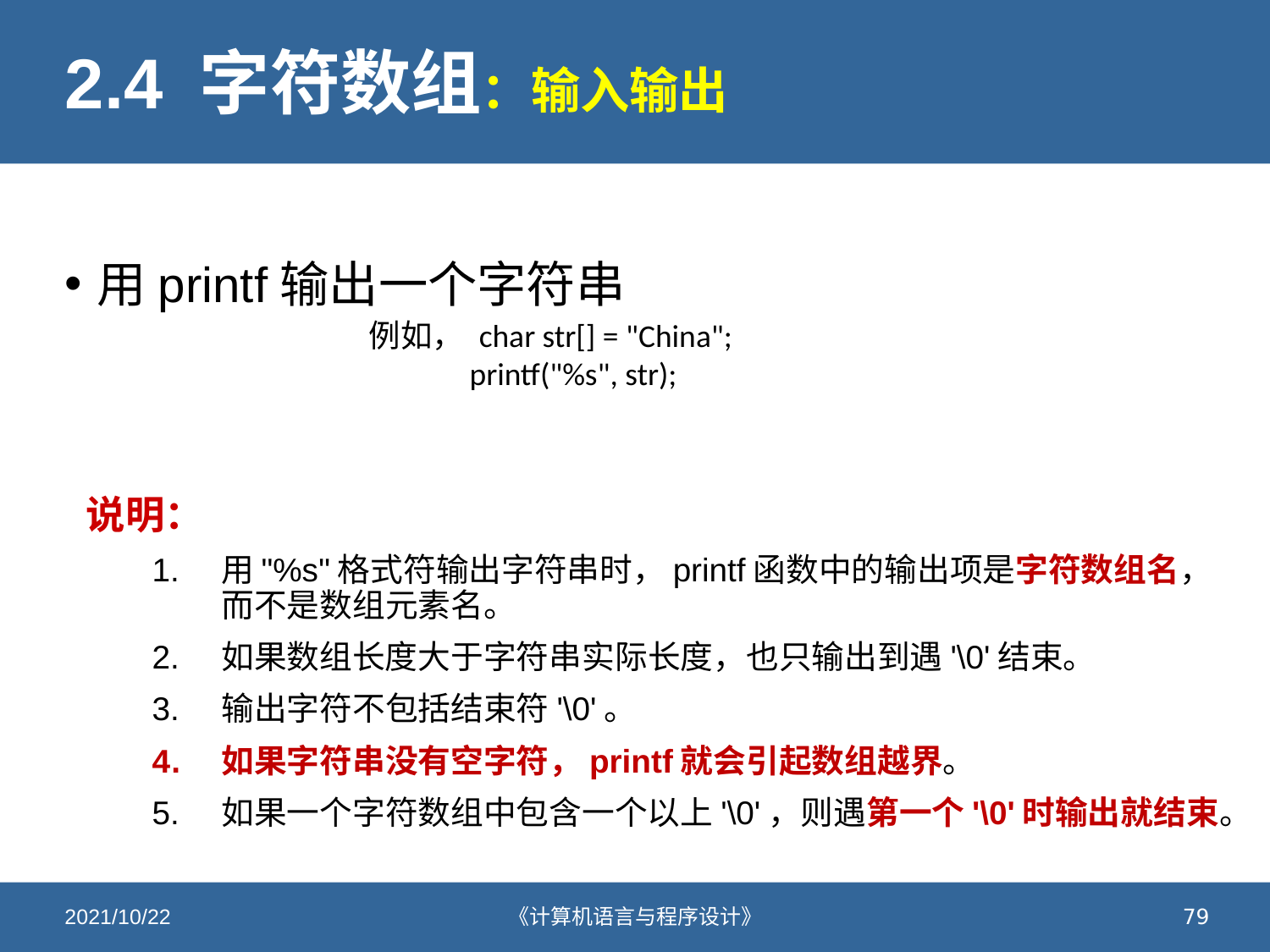

# 2.4 字符数组：输入输出
用printf输出一个字符串
例如， char str[] = "China";
printf("%s", str);
说明：
用"%s"格式符输出字符串时，printf函数中的输出项是字符数组名，而不是数组元素名。
如果数组长度大于字符串实际长度，也只输出到遇'\0'结束。
输出字符不包括结束符'\0'。
如果字符串没有空字符，printf就会引起数组越界。
如果一个字符数组中包含一个以上'\0'，则遇第一个'\0'时输出就结束。
2021/10/22
《计算机语言与程序设计》
79